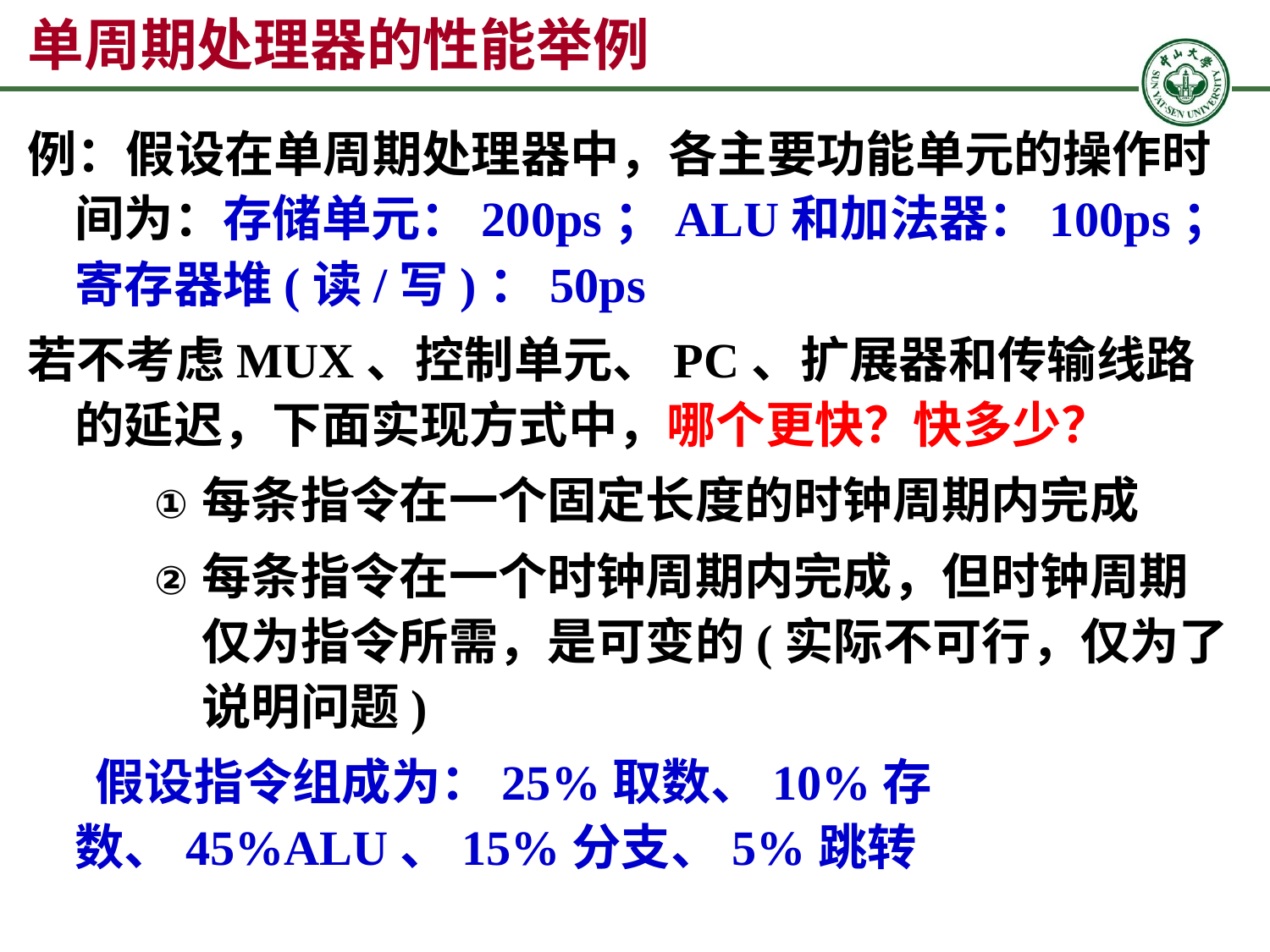

# 单周期处理器的性能举例
例：假设在单周期处理器中，各主要功能单元的操作时间为：存储单元：200ps；ALU和加法器：100ps；寄存器堆(读/写)：50ps
若不考虑MUX、控制单元、PC、扩展器和传输线路的延迟，下面实现方式中，哪个更快？快多少？
每条指令在一个固定长度的时钟周期内完成
每条指令在一个时钟周期内完成，但时钟周期仅为指令所需，是可变的(实际不可行，仅为了说明问题)
     假设指令组成为：25%取数、10%存数、45%ALU、15%分支、5%跳转